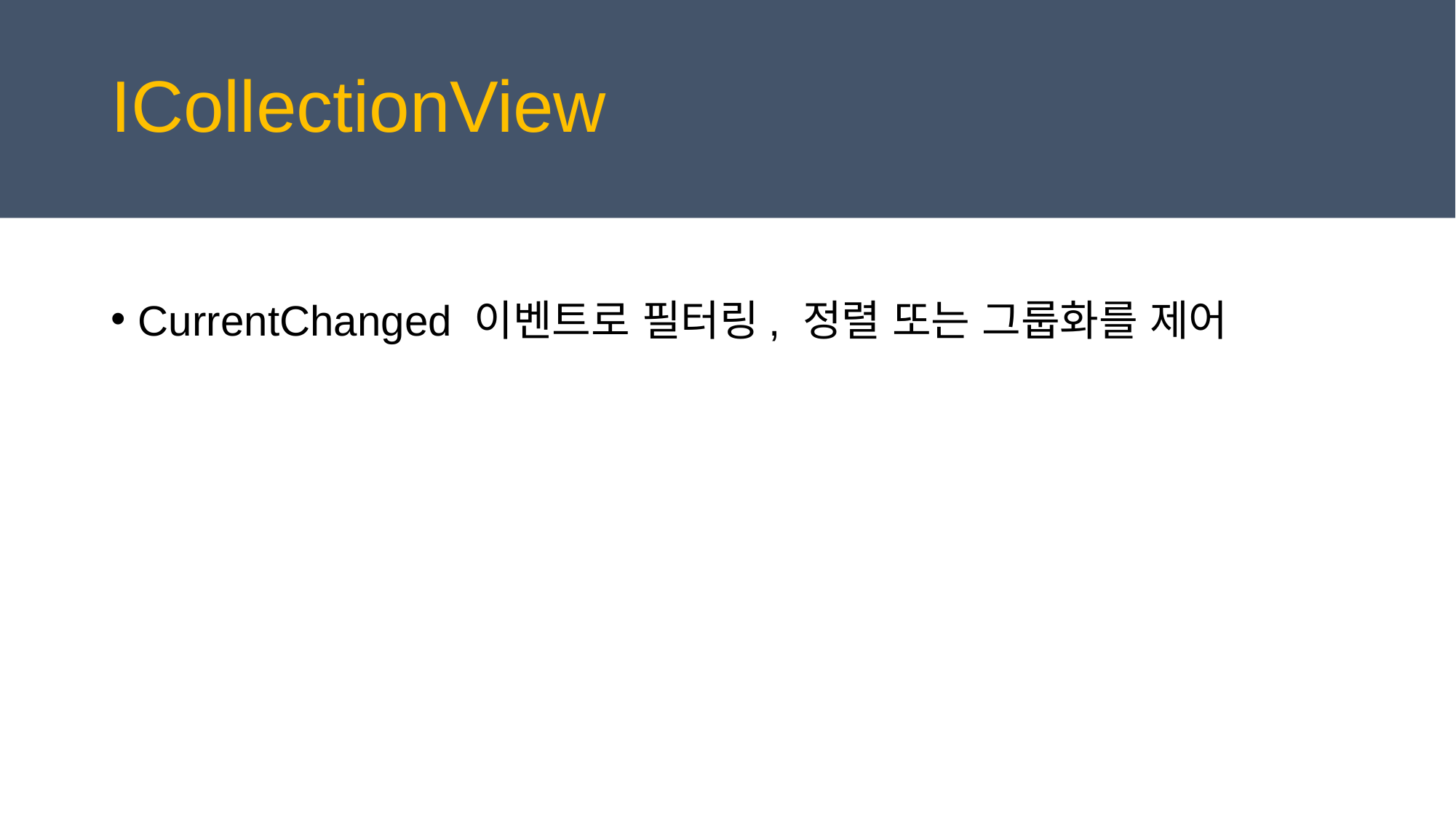

ICollectionView

CurrentChanged 이벤트로 필터링, 정렬 또는 그룹화를 제어